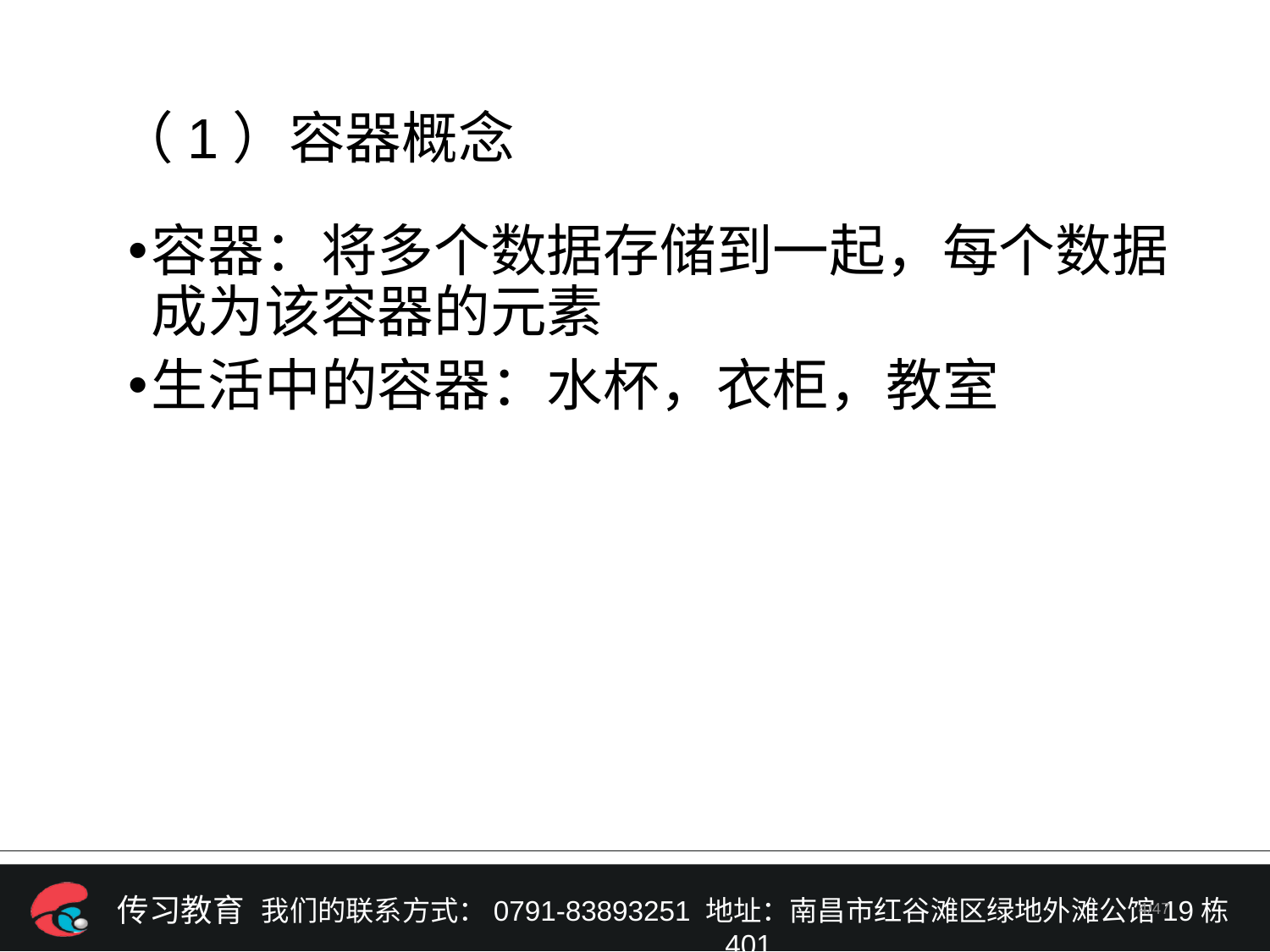

（1）容器概念
容器：将多个数据存储到一起，每个数据成为该容器的元素
生活中的容器：水杯，衣柜，教室
4/47